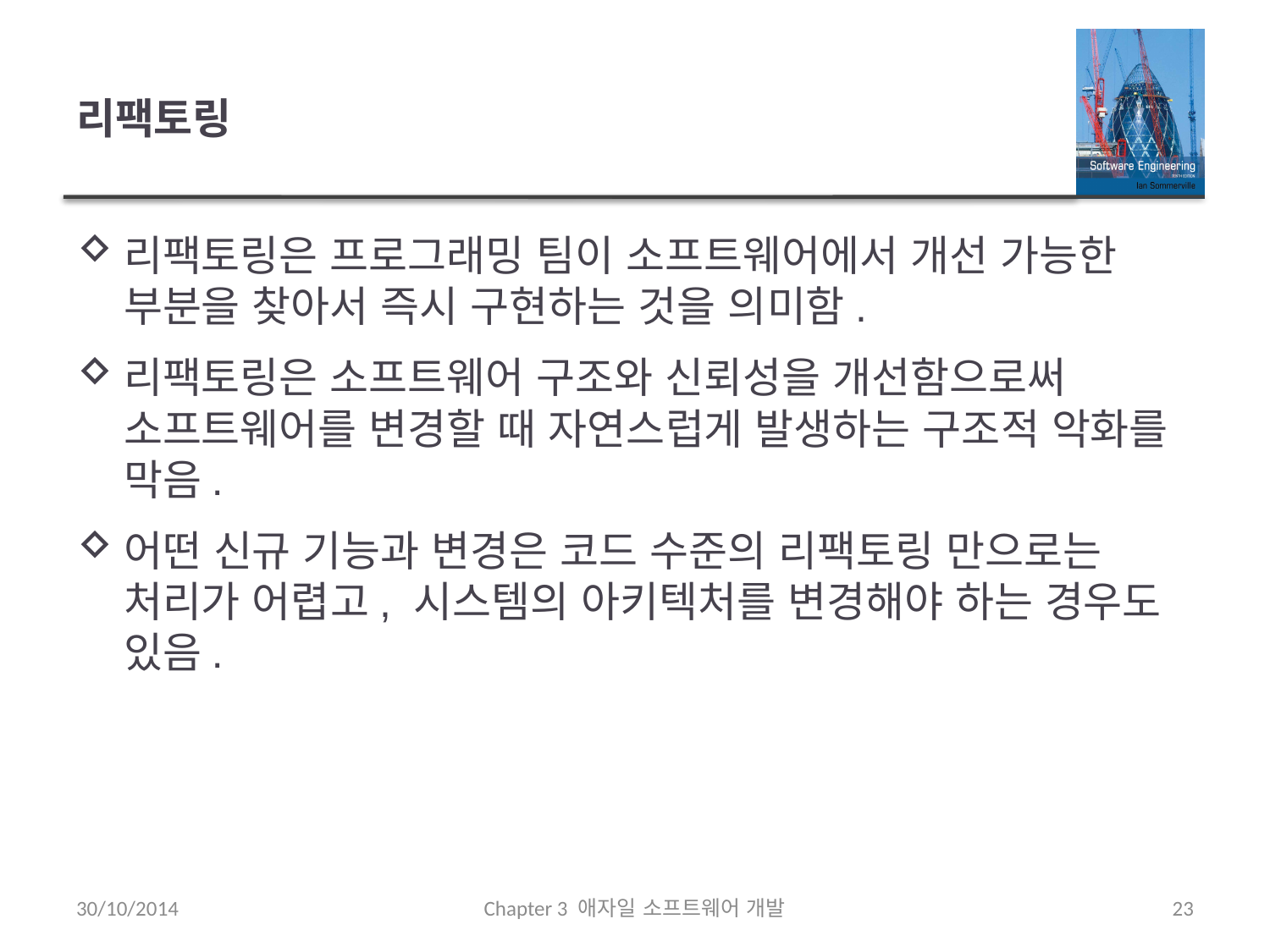

# 리팩토링
리팩토링은 프로그래밍 팀이 소프트웨어에서 개선 가능한 부분을 찾아서 즉시 구현하는 것을 의미함.
리팩토링은 소프트웨어 구조와 신뢰성을 개선함으로써 소프트웨어를 변경할 때 자연스럽게 발생하는 구조적 악화를 막음.
어떤 신규 기능과 변경은 코드 수준의 리팩토링 만으로는 처리가 어렵고, 시스템의 아키텍처를 변경해야 하는 경우도 있음.
30/10/2014
Chapter 3 애자일 소프트웨어 개발
23